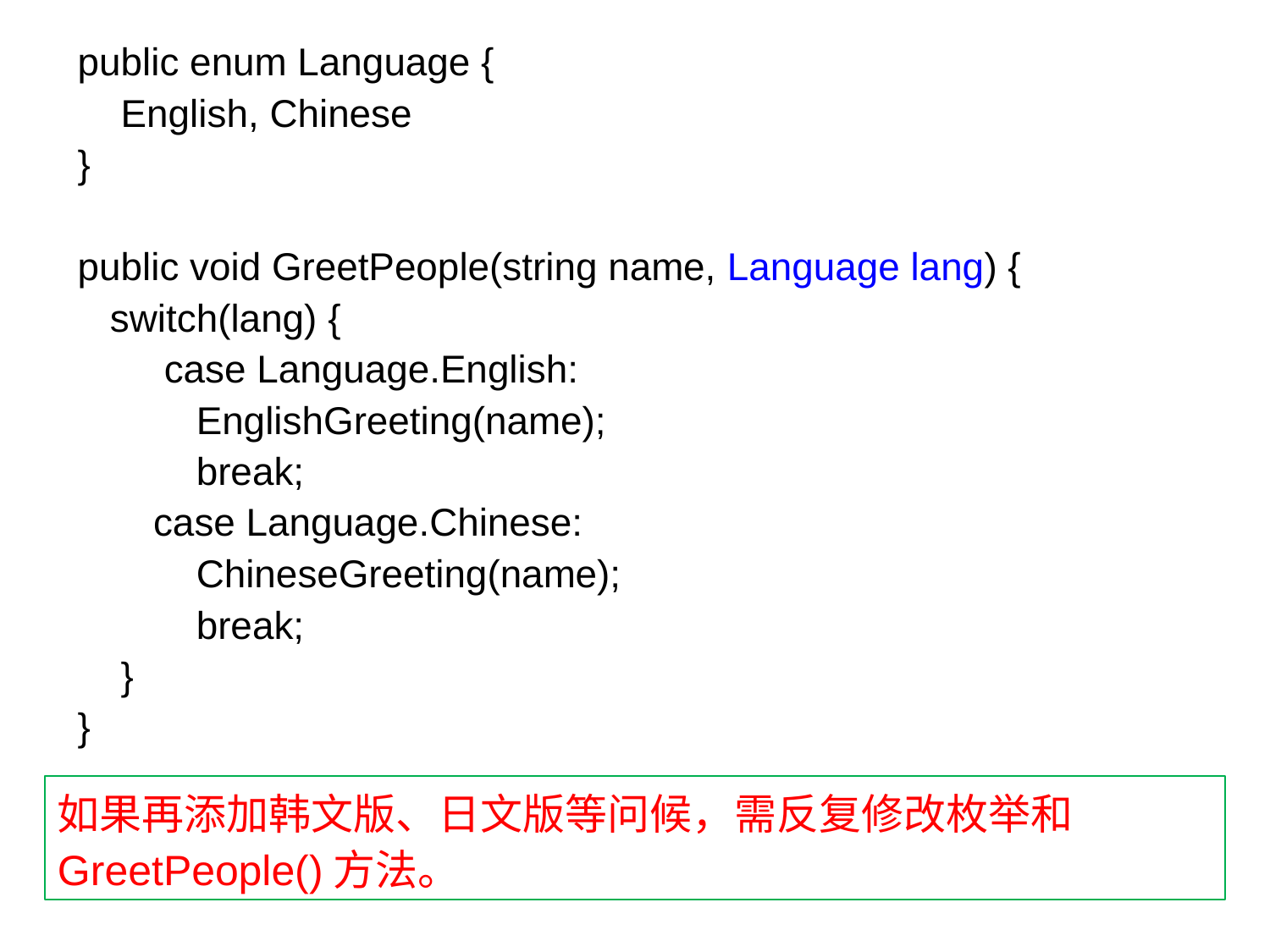

public enum Language {
    English, Chinese
}

public void GreetPeople(string name, Language lang) {
   switch(lang) {
        case Language.English:
           EnglishGreeting(name);
           break;
       case Language.Chinese:
           ChineseGreeting(name);
           break;
    }
}
如果再添加韩文版、日文版等问候，需反复修改枚举和GreetPeople()方法。